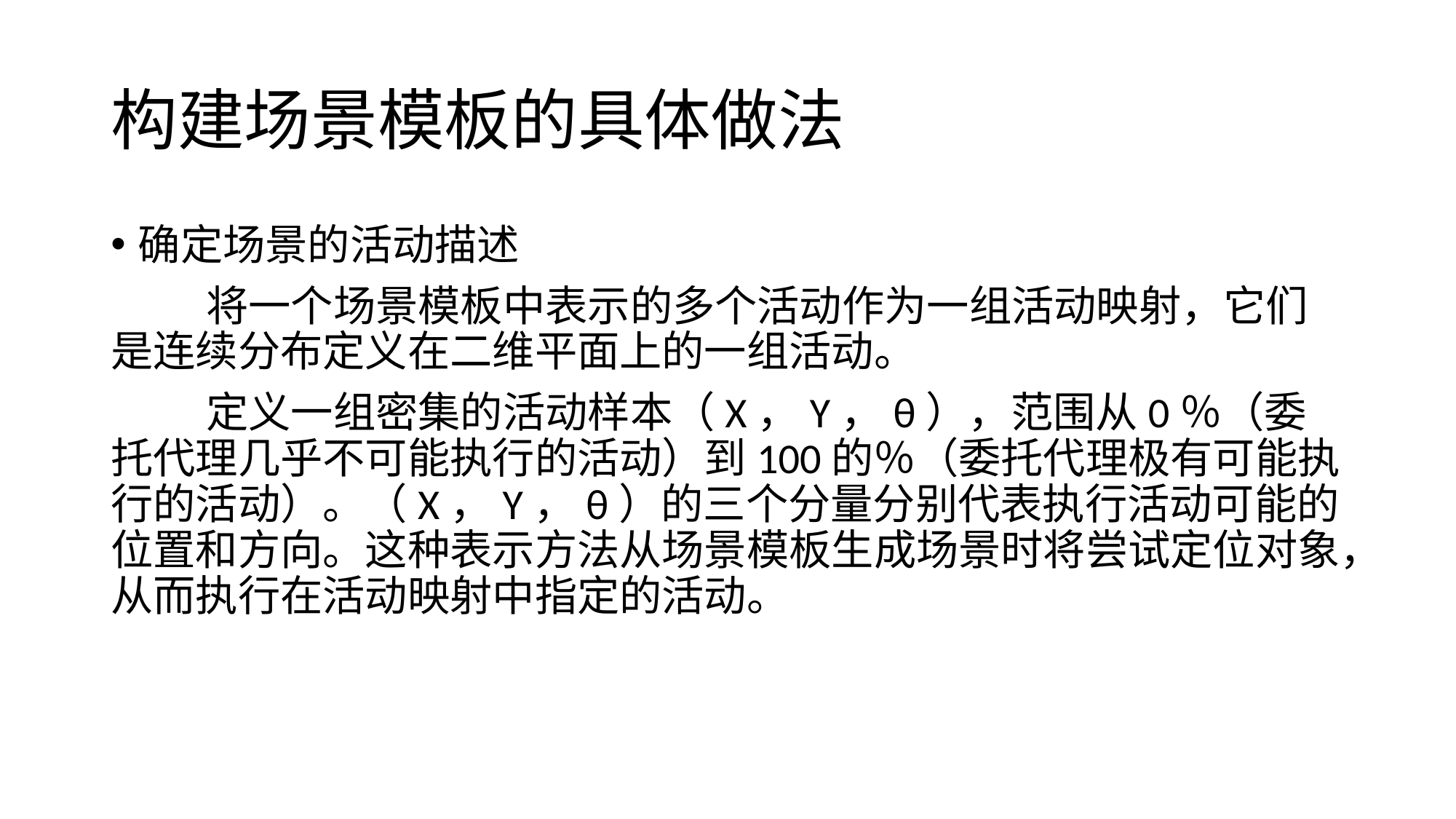

# 构建场景模板的具体做法
确定场景的活动描述
         将一个场景模板中表示的多个活动作为一组活动映射，它们是连续分布定义在二维平面上的一组活动。
         定义一组密集的活动样本（X，Y，θ），范围从0％（委托代理几乎不可能执行的活动）到100的％（委托代理极有可能执行的活动）。（X，Y，θ）的三个分量分别代表执行活动可能的位置和方向。这种表示方法从场景模板生成场景时将尝试定位对象，从而执行在活动映射中指定的活动。